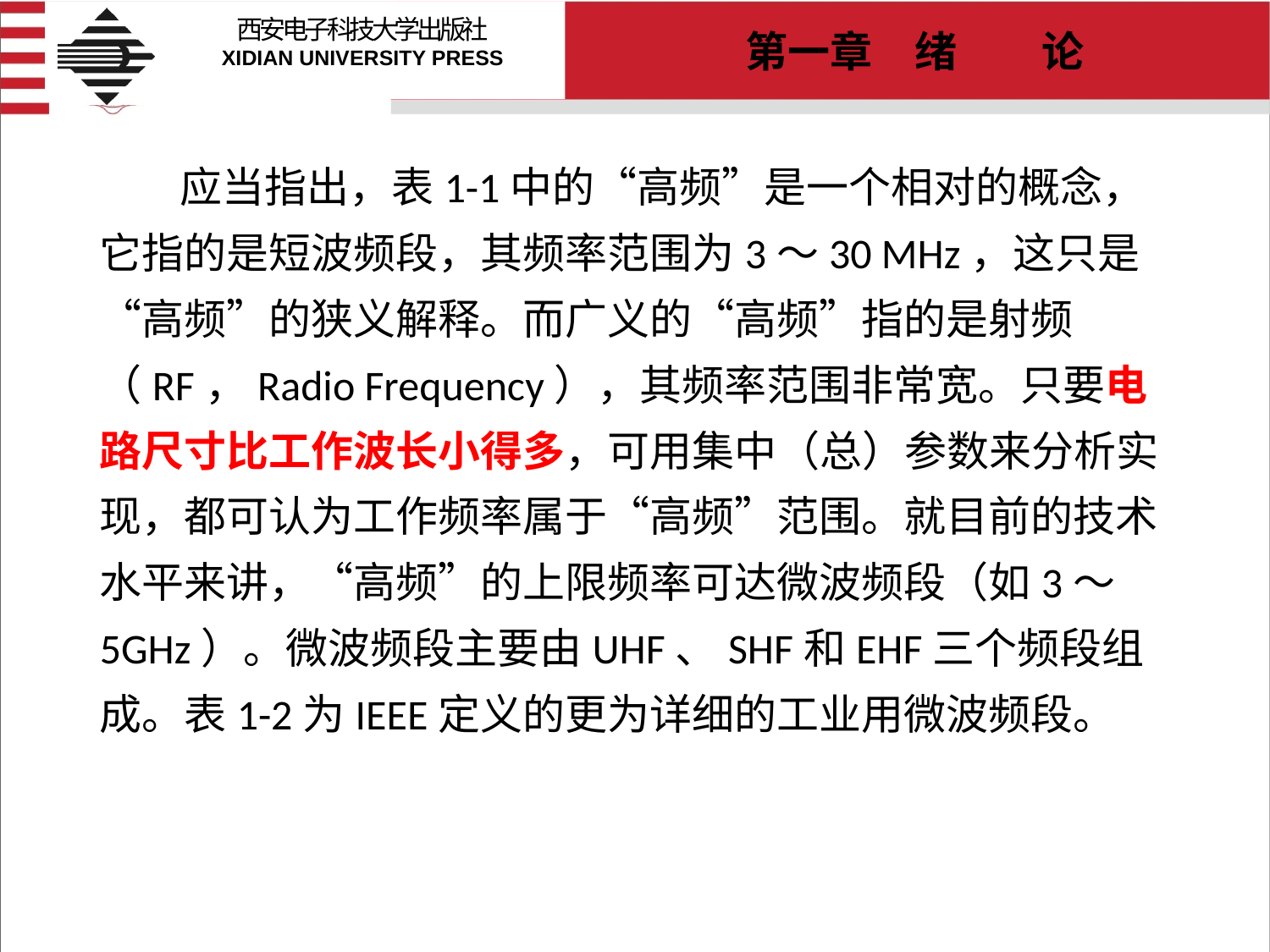

# 应当指出，表1-1中的“高频”是一个相对的概念，它指的是短波频段，其频率范围为3～30 MHz，这只是“高频”的狭义解释。而广义的“高频”指的是射频（RF，Radio Frequency），其频率范围非常宽。只要电路尺寸比工作波长小得多，可用集中（总）参数来分析实现，都可认为工作频率属于“高频”范围。就目前的技术水平来讲，“高频”的上限频率可达微波频段（如3～5GHz）。微波频段主要由UHF、SHF和EHF三个频段组成。表1-2为IEEE定义的更为详细的工业用微波频段。